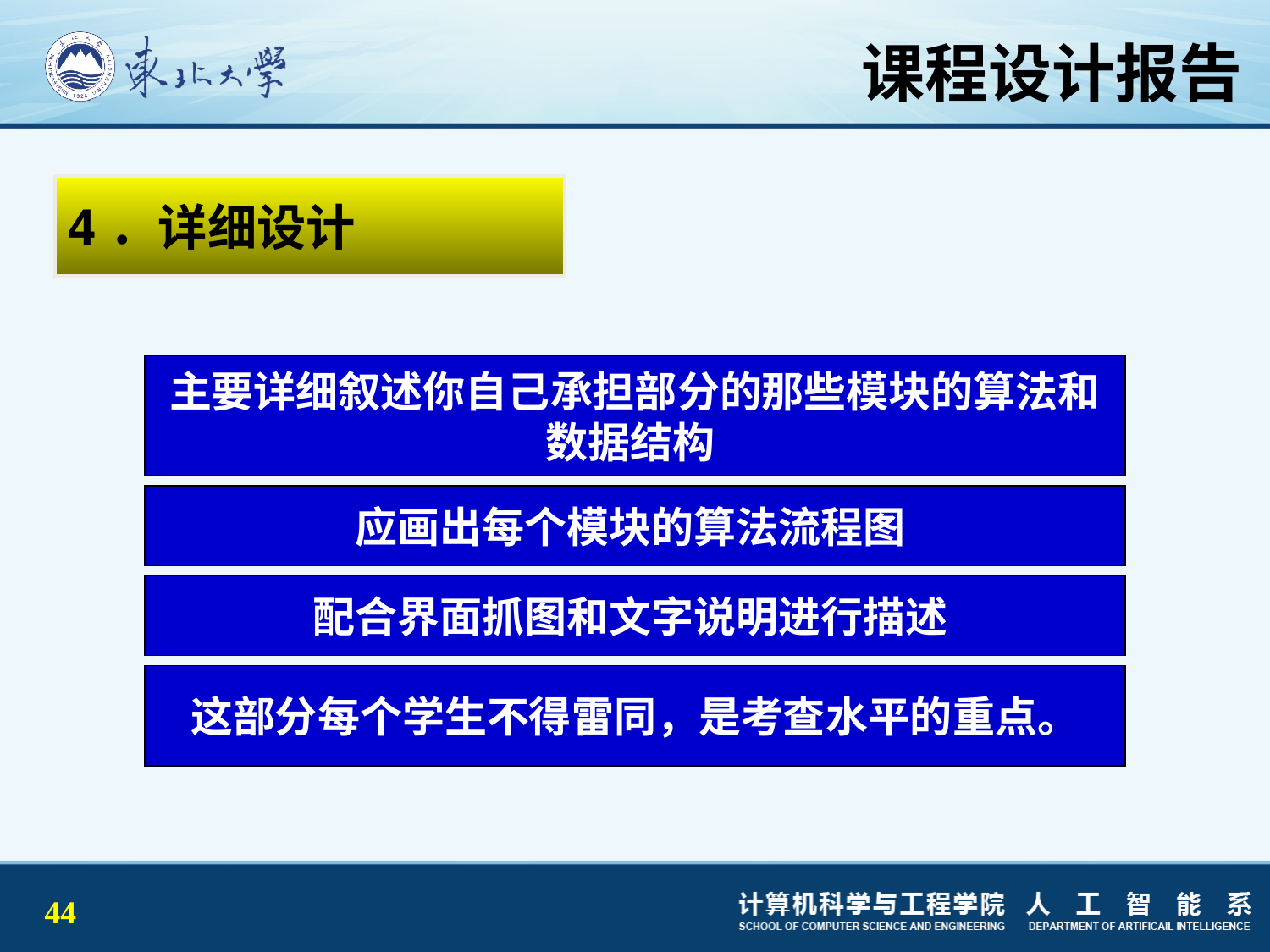

# 课程设计报告
4．详细设计
主要详细叙述你自己承担部分的那些模块的算法和数据结构
应画出每个模块的算法流程图
配合界面抓图和文字说明进行描述
这部分每个学生不得雷同，是考查水平的重点。